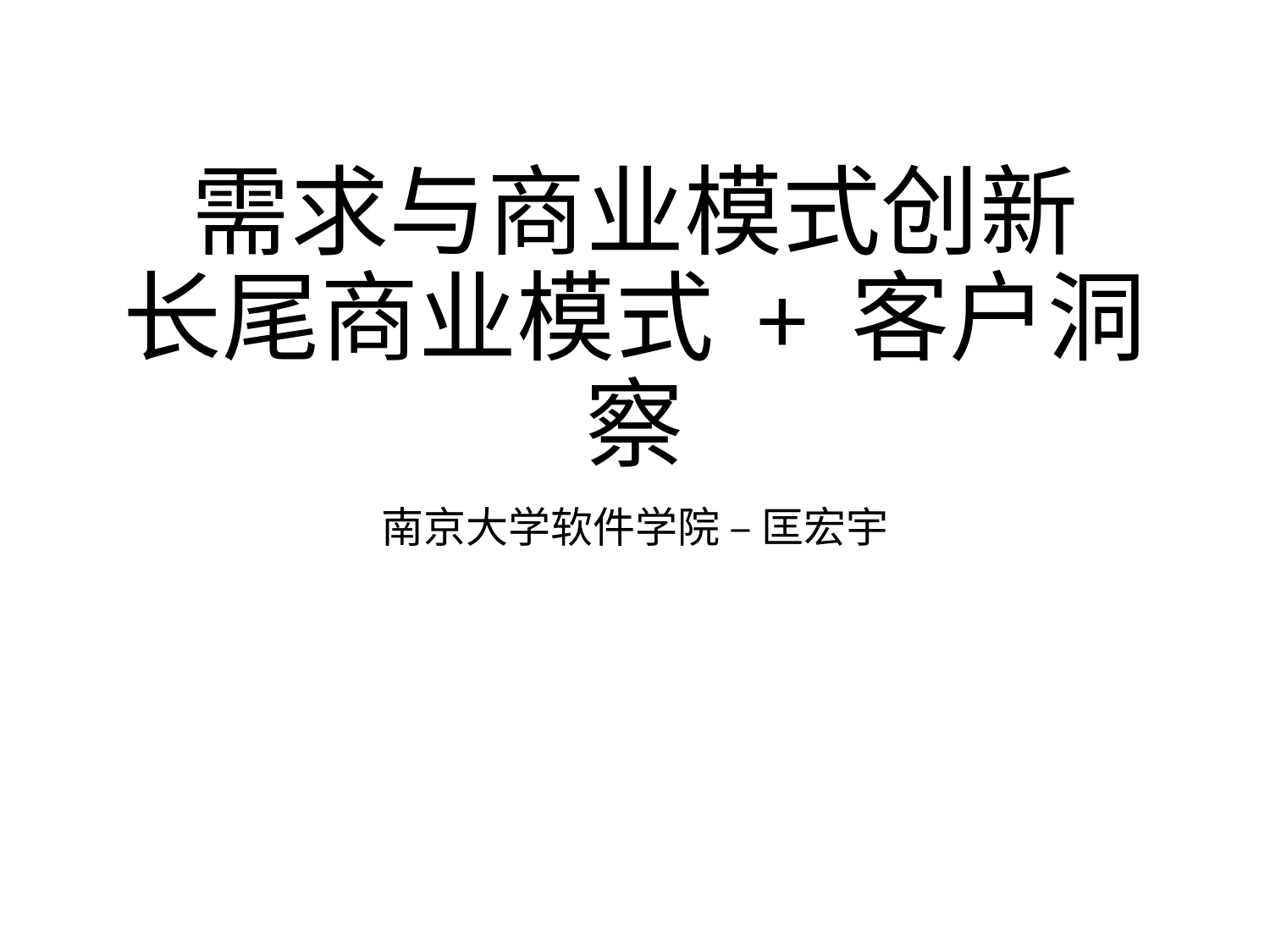

# 需求与商业模式创新 长尾商业模式 + 客户洞察
南京大学软件学院 – 匡宏宇